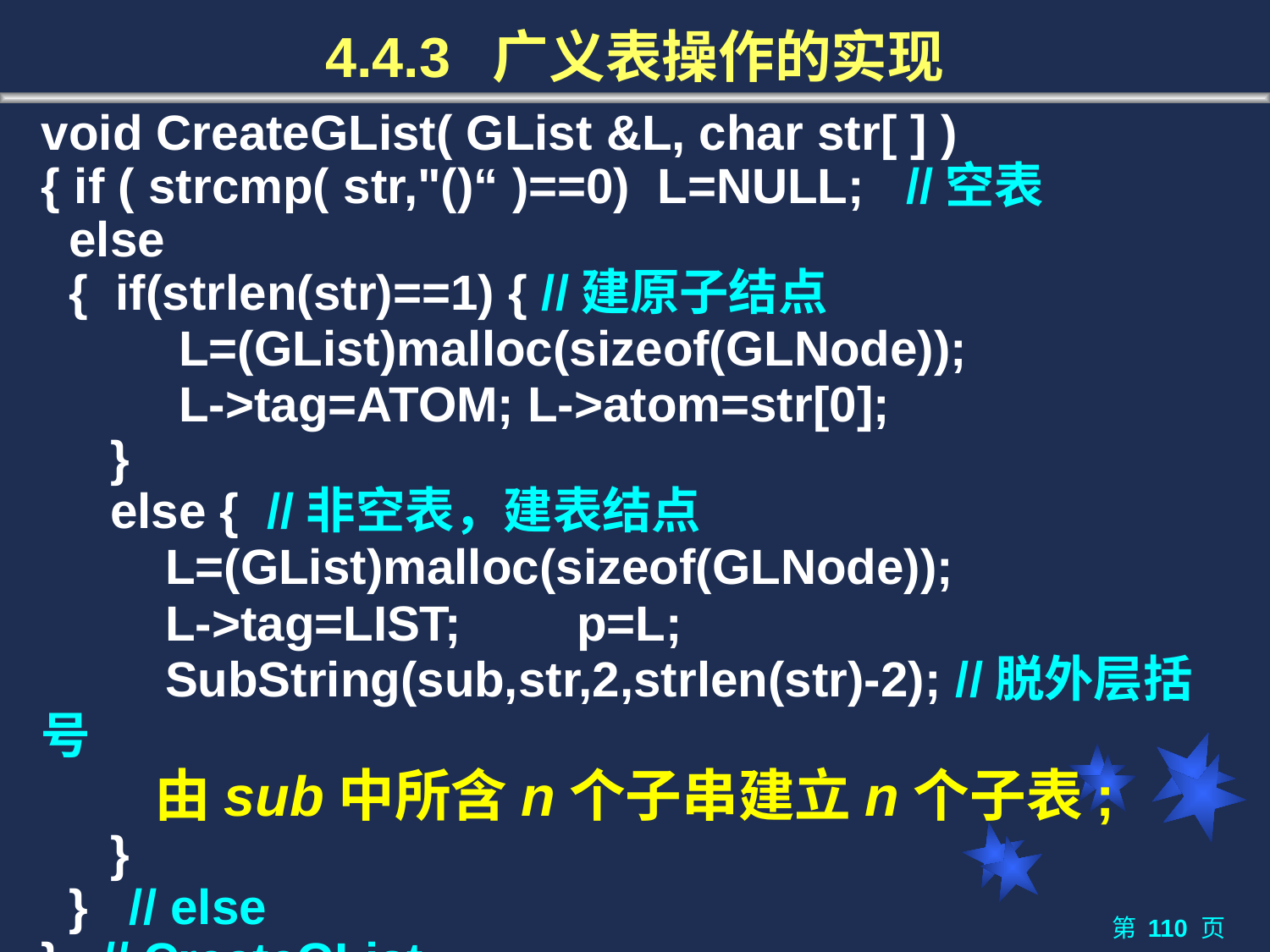

4.4.3  广义表操作的实现
void CreateGList( GList &L, char str[ ] )
{ if ( strcmp( str,"()“ )==0)  L=NULL;   //空表
  else
  {  if(strlen(str)==1) { //建原子结点
          L=(GList)malloc(sizeof(GLNode));
          L->tag=ATOM; L->atom=str[0];
     }
     else {  //非空表，建表结点
         L=(GList)malloc(sizeof(GLNode));
         L->tag=LIST;	  p=L;
         SubString(sub,str,2,strlen(str)-2); //脱外层括号
         由sub中所含n个子串建立n个子表;
     }
  }   // else
}   // CreateGList
第 110 页